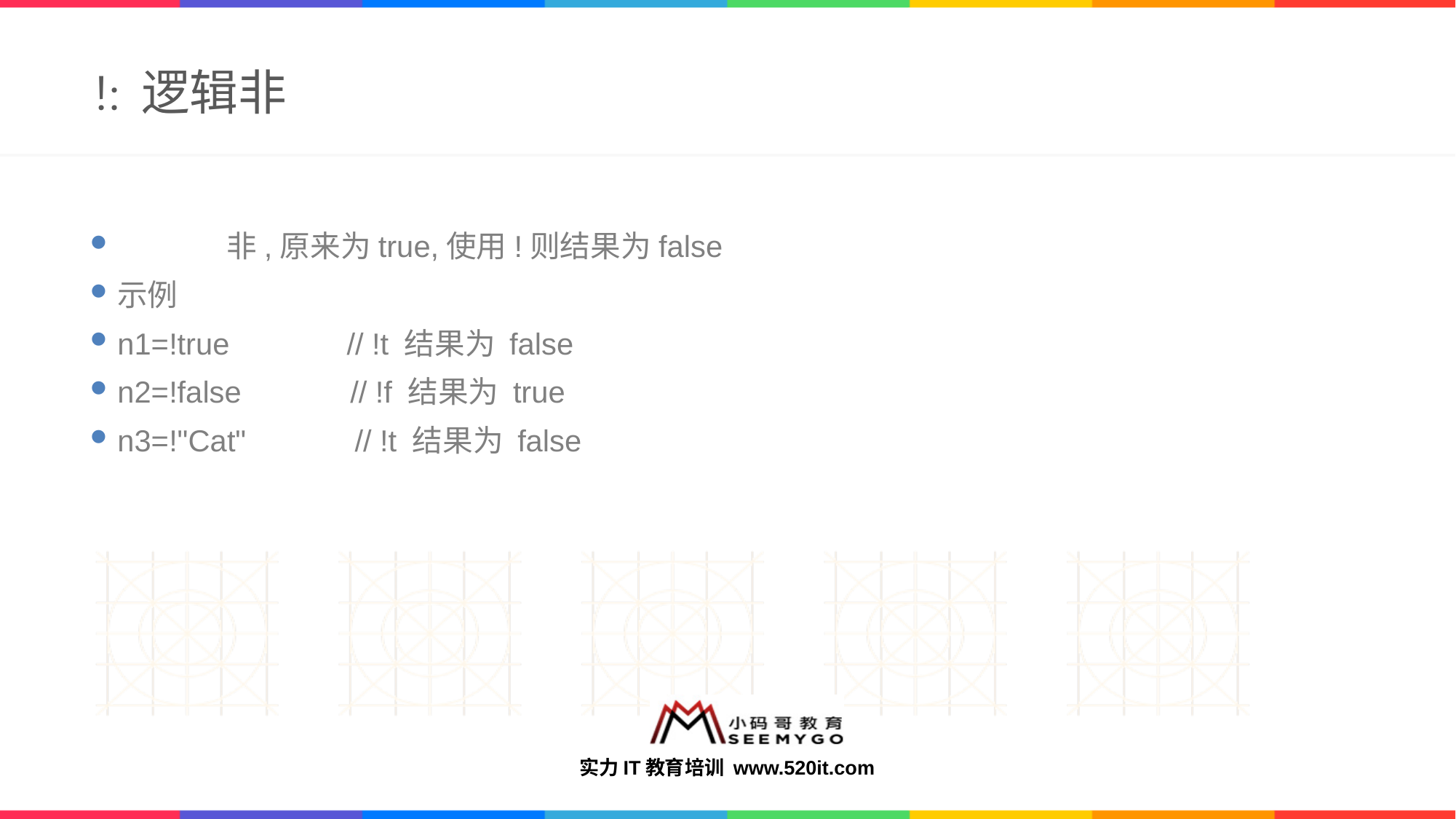

# !: 逻辑非

	非,原来为true,使用!则结果为false
示例
n1=!true              // !t 结果为 false
n2=!false             // !f 结果为 true
n3=!"Cat"             // !t 结果为 false